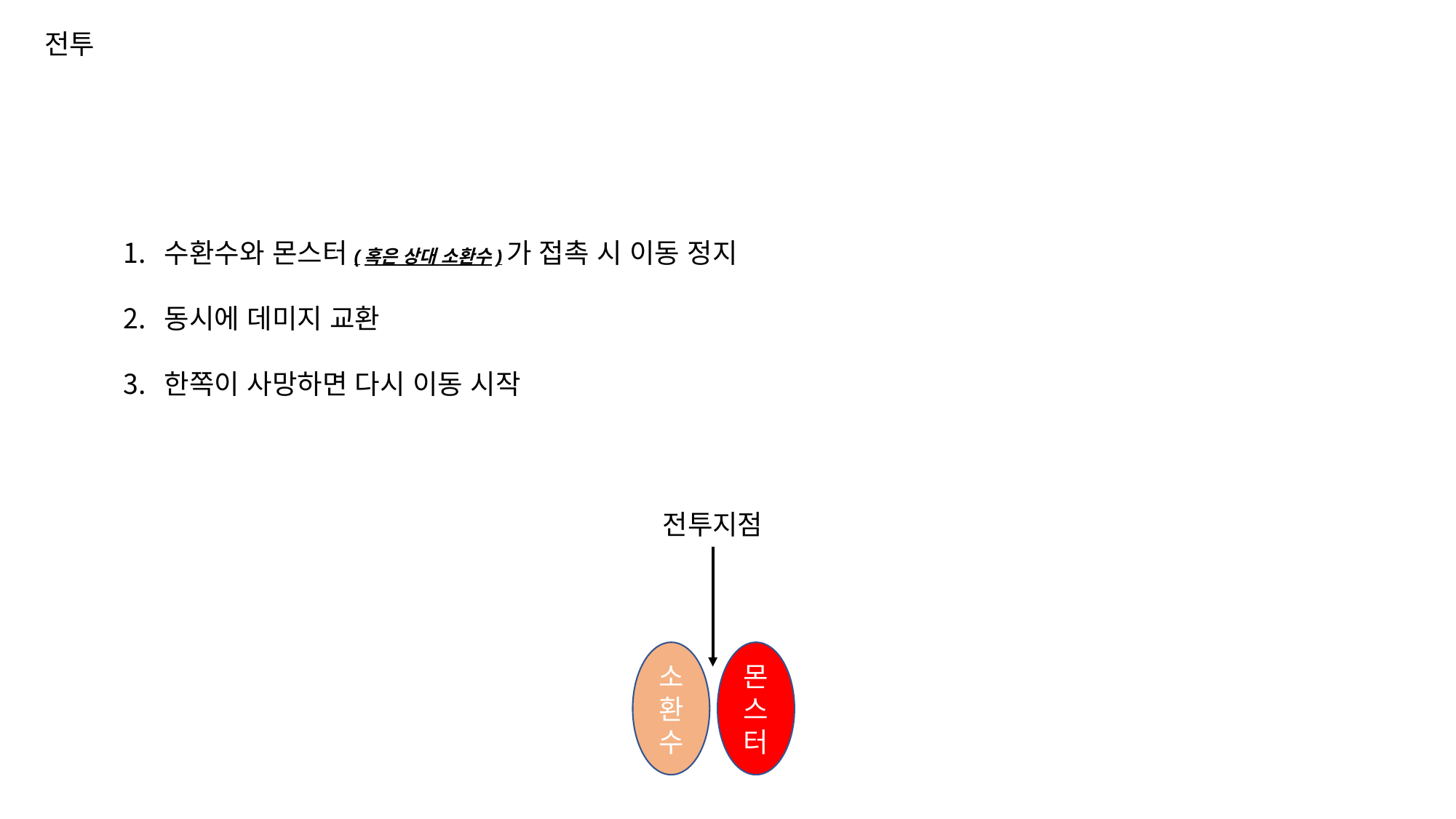

전투
수환수와 몬스터(혹은 상대 소환수)가 접촉 시 이동 정지

동시에 데미지 교환

한쪽이 사망하면 다시 이동 시작
전투지점
소환수
몬스터